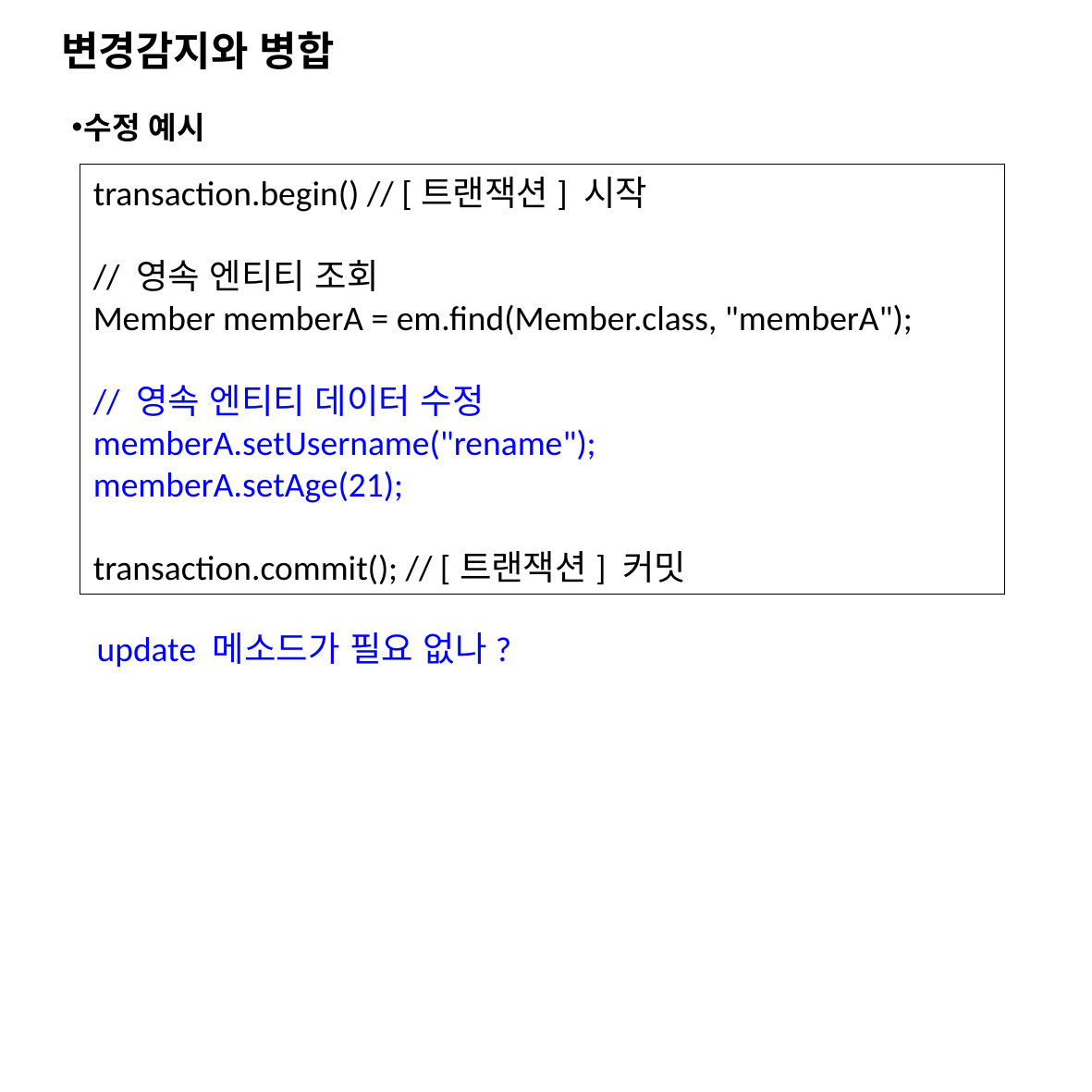

# 변경감지와 병합
수정 예시

transaction.begin() // [트랜잭션] 시작

// 영속 엔티티 조회
Member memberA = em.find(Member.class, "memberA");

// 영속 엔티티 데이터 수정
memberA.setUsername("rename");
memberA.setAge(21);

transaction.commit(); // [트랜잭션] 커밋
update 메소드가 필요 없나?